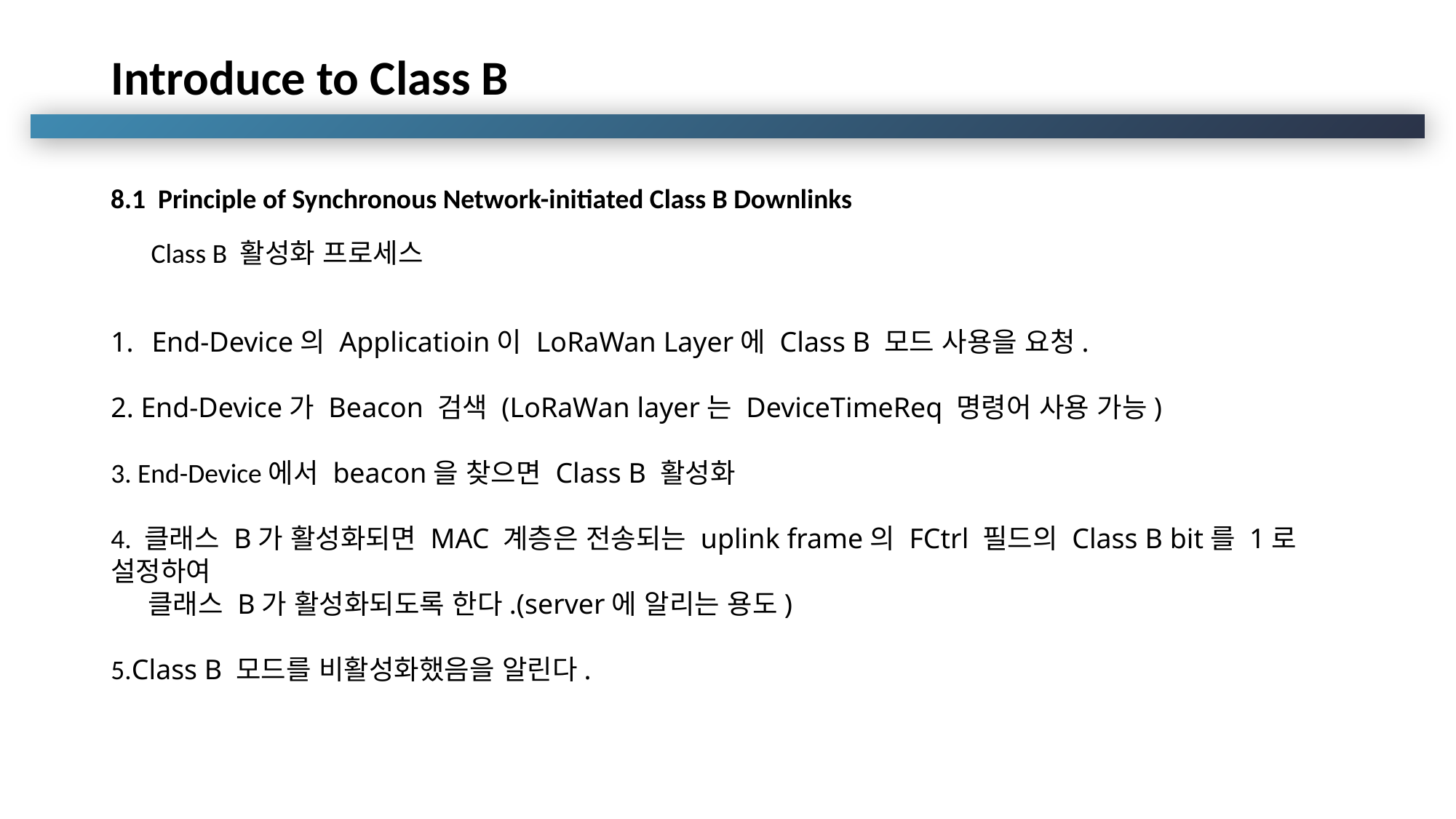

# Introduce to Class B

8.1  Principle of Synchronous Network-initiated Class B Downlinks

Class B 활성화 프로세스
End-Device의 Applicatioin이 LoRaWan Layer에 Class B 모드 사용을 요청.

2. End-Device가 Beacon 검색 (LoRaWan layer는 DeviceTimeReq 명령어 사용 가능)
3. End-Device에서 beacon을 찾으면 Class B 활성화
4. 클래스 B가 활성화되면 MAC 계층은 전송되는 uplink frame의 FCtrl 필드의 Class B bit를 1로 설정하여
    클래스 B가 활성화되도록 한다.(server에 알리는 용도)
5.Class B 모드를 비활성화했음을 알린다.